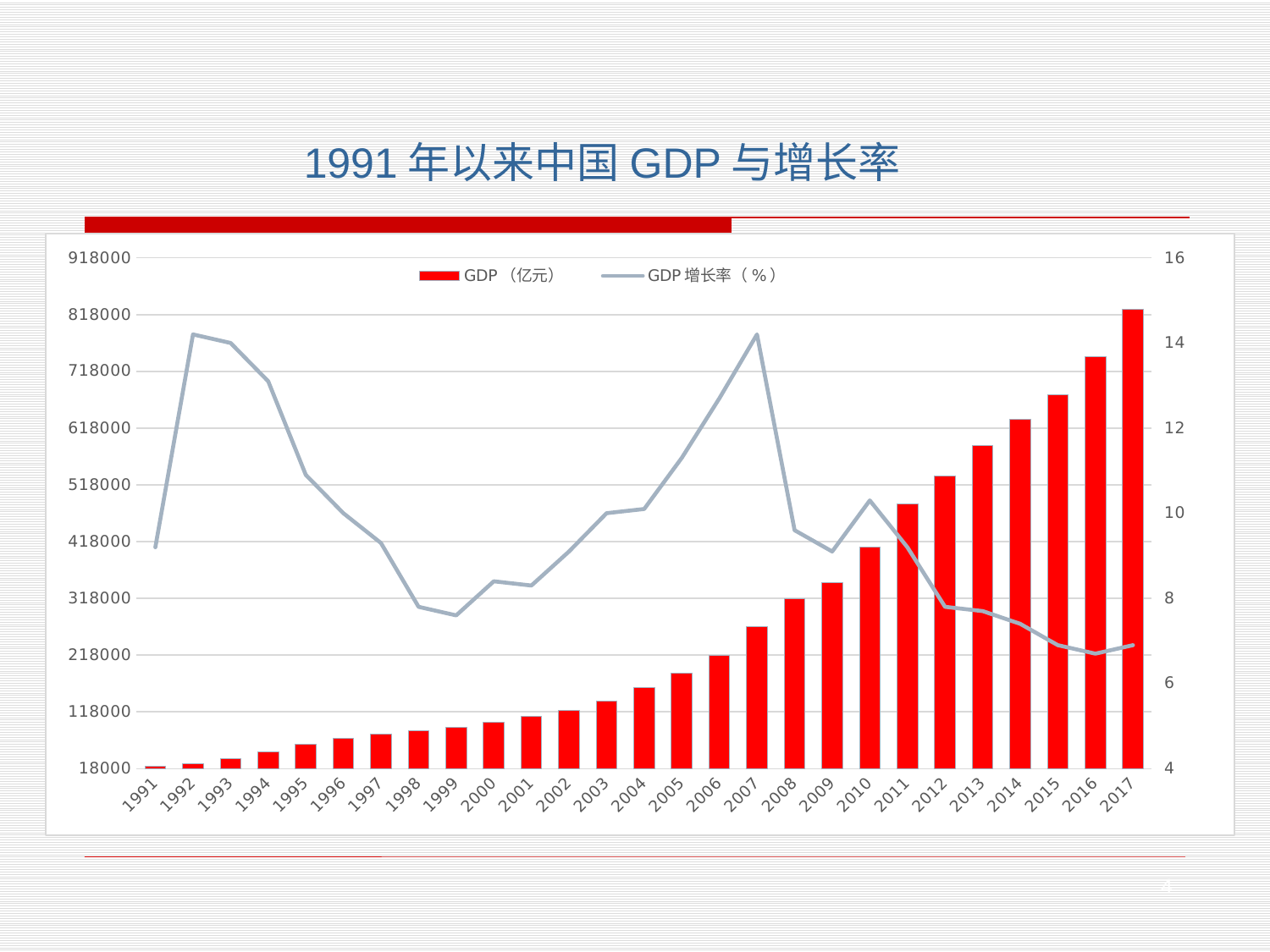

1991年以来中国GDP与增长率

### Chart

| Category |  |  |
|---|---|---|
| 1991 | 21782.0 | 9.2 |
| 1992 | 26923.0 | 14.2 |
| 1993 | 35334.0 | 14.0 |
| 1994 | 48198.0 | 13.1 |
| 1995 | 60794.0 | 10.9 |
| 1996 | 71177.0 | 10.0 |
| 1997 | 79429.0 | 9.3 |
| 1998 | 84883.0 | 7.8 |
| 1999 | 90187.0 | 7.6 |
| 2000 | 99776.0 | 8.4 |
| 2001 | 110270.0 | 8.3 |
| 2002 | 121002.0 | 9.1 |
| 2003 | 136564.0 | 10.0 |
| 2004 | 160714.0 | 10.1 |
| 2005 | 185896.0 | 11.3 |
| 2006 | 217657.0 | 12.7 |
| 2007 | 268019.0 | 14.2 |
| 2008 | 316752.0 | 9.6 |
| 2009 | 345629.0 | 9.1 |
| 2010 | 408903.0 | 10.3 |
| 2011 | 484124.0 | 9.2 |
| 2012 | 534123.0 | 7.8 |
| 2013 | 588019.0 | 7.7 |
| 2014 | 634043.0 | 7.4 |
| 2015 | 676708.0 | 6.9 |
| 2016 | 744127.0 | 6.7 |
| 2017 | 827122.0 | 6.9 |
4